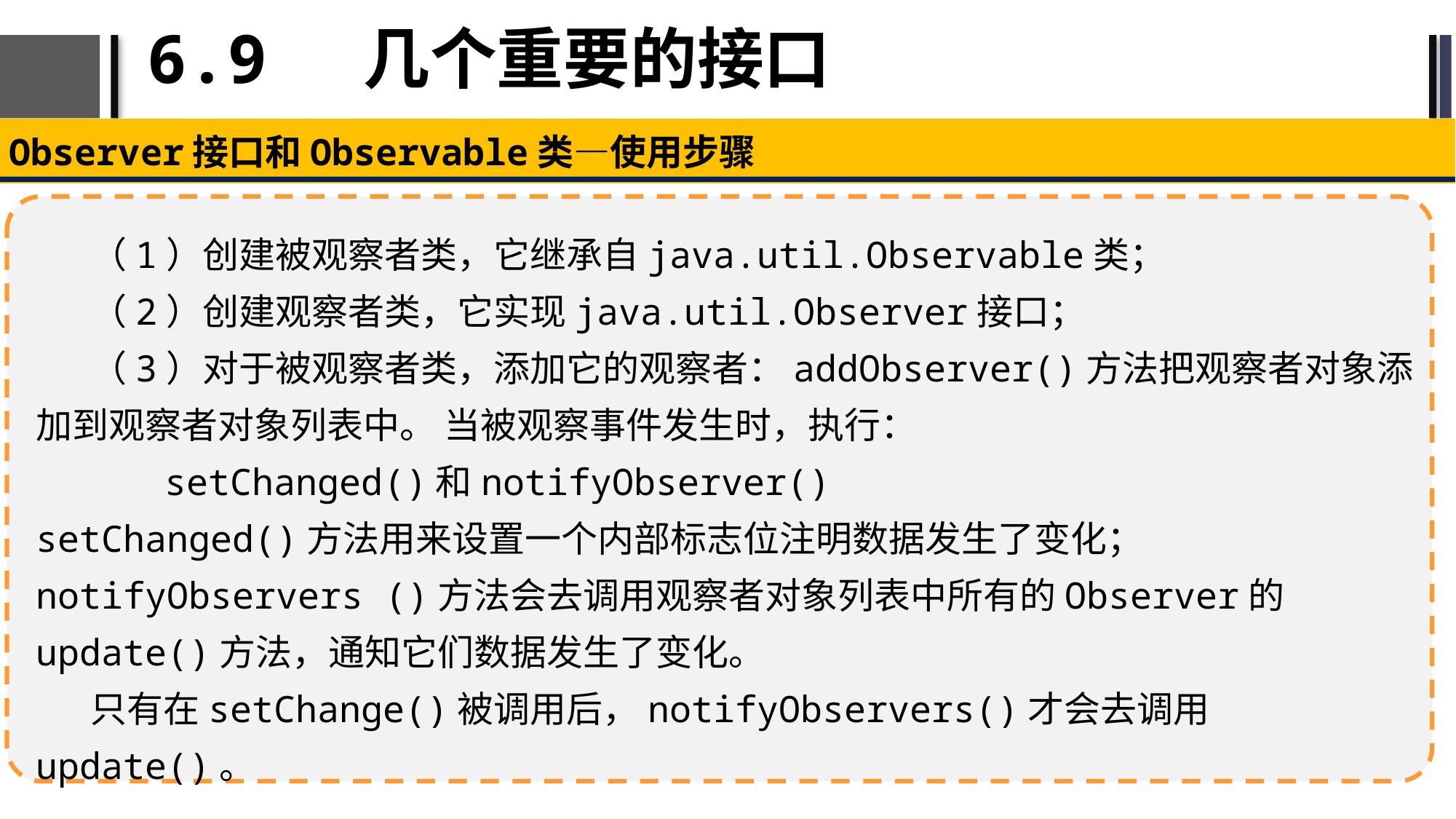

# 6.9  几个重要的接口
Observer接口和Observable类—使用步骤

（1）创建被观察者类，它继承自java.util.Observable类；
（2）创建观察者类，它实现java.util.Observer接口；
（3）对于被观察者类，添加它的观察者：addObserver()方法把观察者对象添加到观察者对象列表中。 当被观察事件发生时，执行：
setChanged()和notifyObserver()
setChanged()方法用来设置一个内部标志位注明数据发生了变化；notifyObservers ()方法会去调用观察者对象列表中所有的Observer的update()方法，通知它们数据发生了变化。
只有在setChange()被调用后，notifyObservers()才会去调用update()。